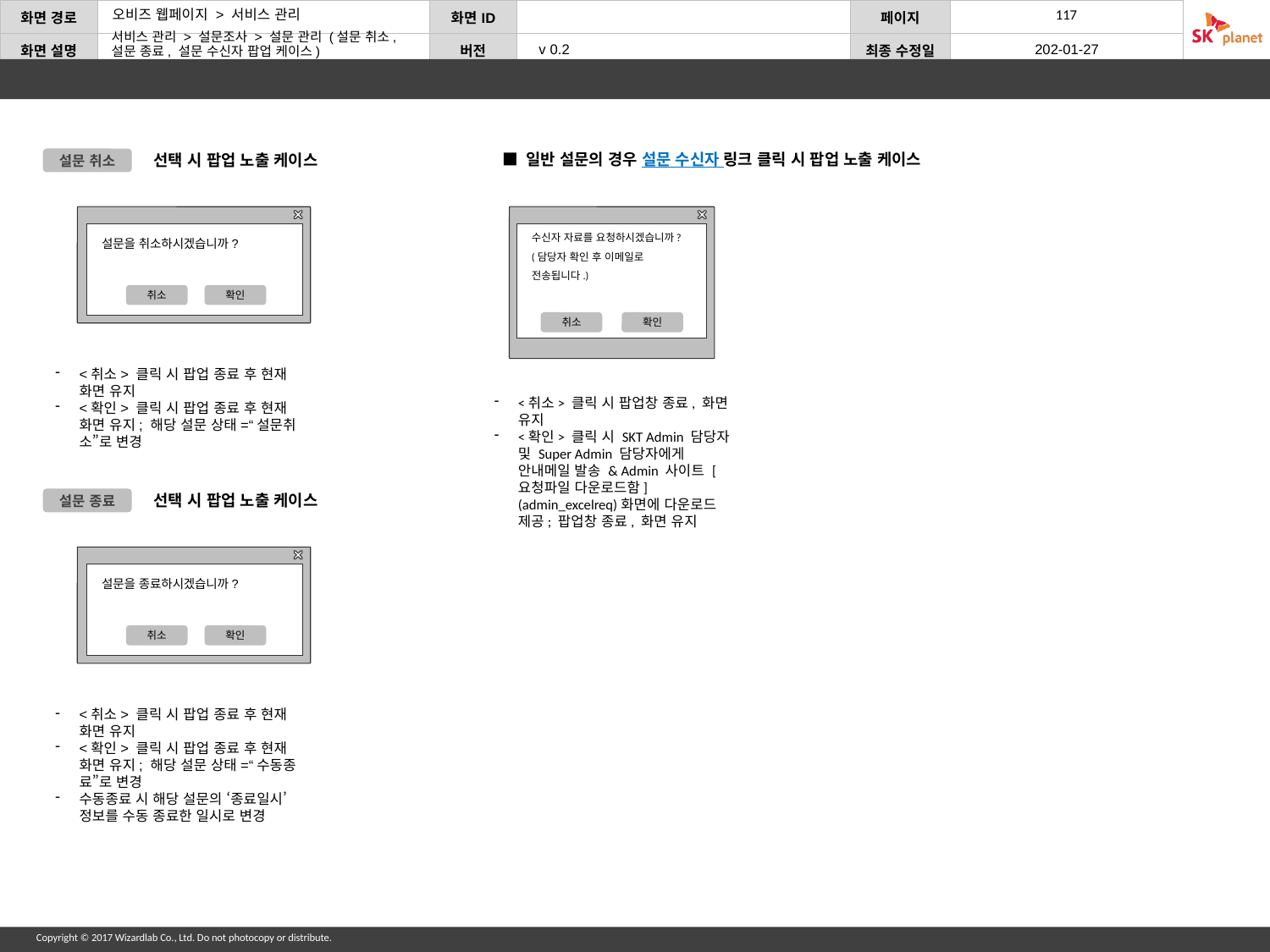

서비스 관리 > 설문조사 > 설문 관리 (설문 취소, 설문 종료, 설문 수신자 팝업 케이스)
■ 일반 설문의 경우 설문 수신자 링크 클릭 시 팝업 노출 케이스
선택 시 팝업 노출 케이스
설문 취소

설문을 취소하시겠습니까?

취소
확인

수신자 자료를 요청하시겠습니까?
(담당자 확인 후 이메일로 전송됩니다.)
취소
확인
<취소> 클릭 시 팝업창 종료, 화면 유지
<확인> 클릭 시 SKT Admin 담당자 및 Super Admin 담당자에게 안내메일 발송 & Admin 사이트 [요청파일 다운로드함] (admin_excelreq)화면에 다운로드 제공; 팝업창 종료, 화면 유지
<취소> 클릭 시 팝업 종료 후 현재 화면 유지
<확인> 클릭 시 팝업 종료 후 현재 화면 유지; 해당 설문 상태=“설문취소”로 변경
선택 시 팝업 노출 케이스
설문 종료

설문을 종료하시겠습니까?

취소
확인
<취소> 클릭 시 팝업 종료 후 현재 화면 유지
<확인> 클릭 시 팝업 종료 후 현재 화면 유지; 해당 설문 상태=“수동종료”로 변경
수동종료 시 해당 설문의 ‘종료일시’ 정보를 수동 종료한 일시로 변경